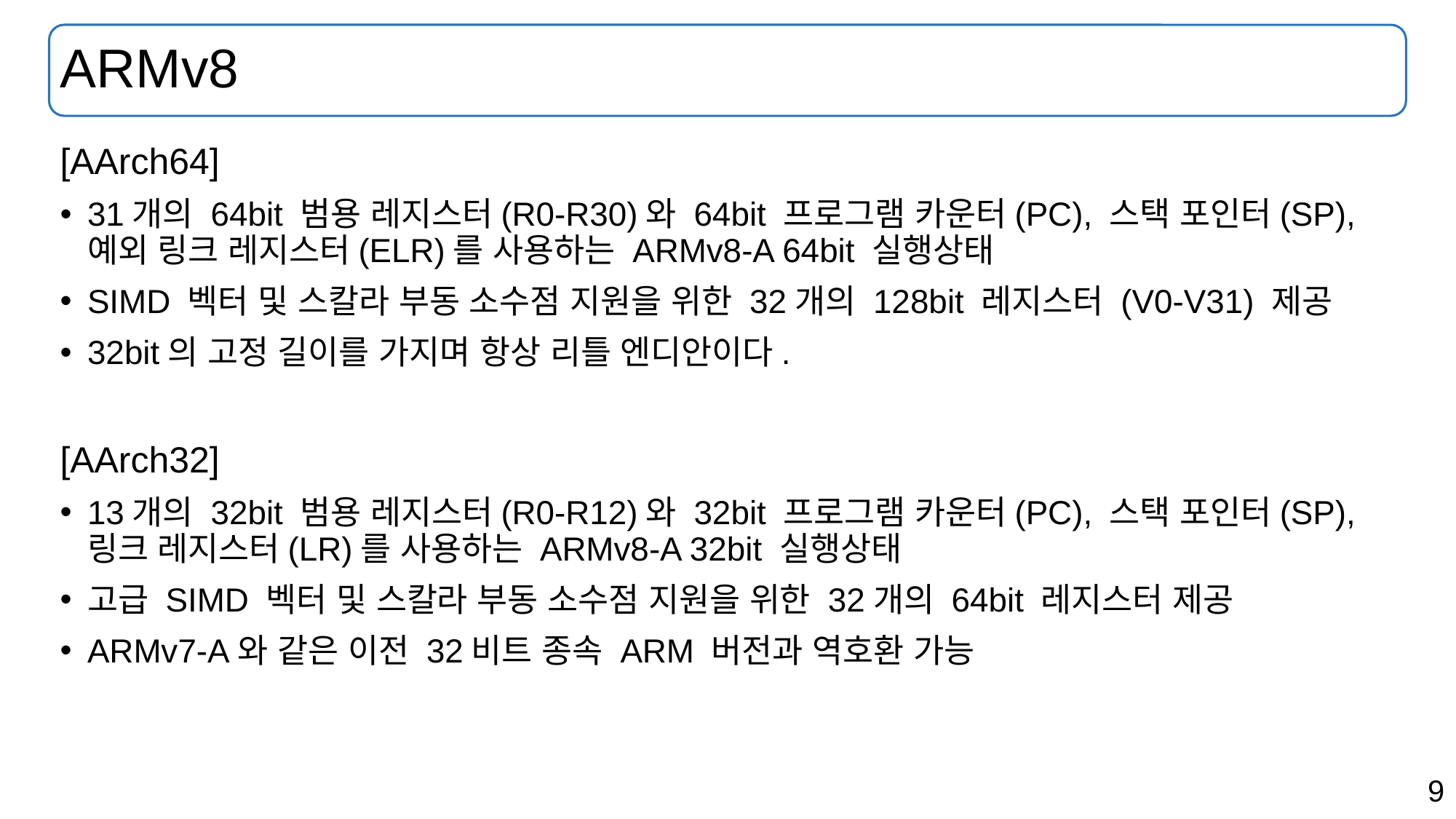

# ARMv8
[AArch64]
31개의 64bit 범용 레지스터(R0-R30)와 64bit 프로그램 카운터(PC), 스택 포인터(SP), 예외 링크 레지스터(ELR)를 사용하는 ARMv8-A 64bit 실행상태
SIMD 벡터 및 스칼라 부동 소수점 지원을 위한 32개의 128bit 레지스터 (V0-V31) 제공
32bit의 고정 길이를 가지며 항상 리틀 엔디안이다.

[AArch32]
13개의 32bit 범용 레지스터(R0-R12)와 32bit 프로그램 카운터(PC), 스택 포인터(SP), 링크 레지스터(LR)를 사용하는 ARMv8-A 32bit 실행상태
고급 SIMD 벡터 및 스칼라 부동 소수점 지원을 위한 32개의 64bit 레지스터 제공
ARMv7-A와 같은 이전 32비트 종속 ARM 버전과 역호환 가능